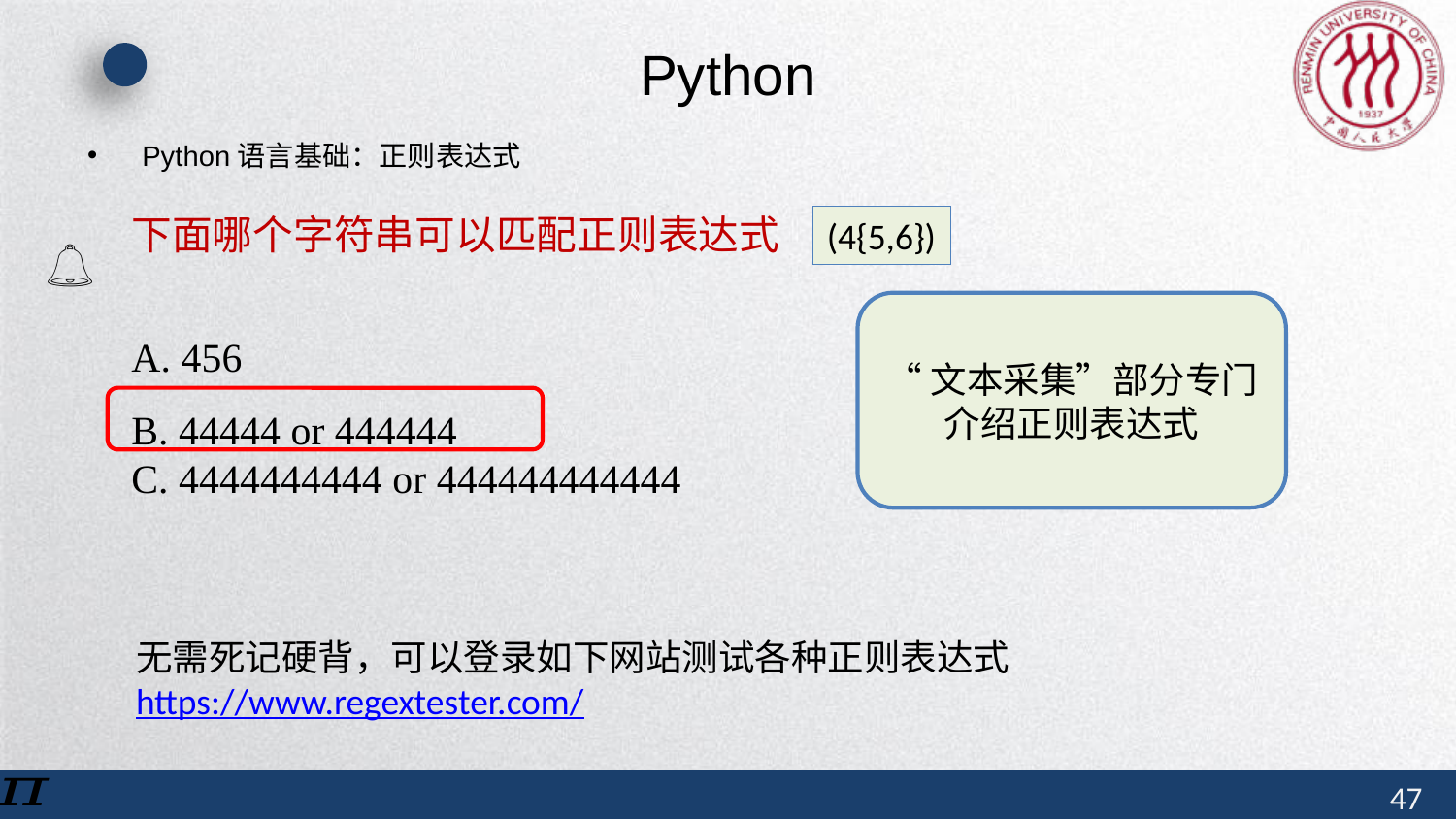

# Python
Python语言基础：正则表达式

下面哪个字符串可以匹配正则表达式

A. 456
B. 44444 or 444444
C. 4444444444 or 444444444444
(4{5,6})
🔔
“文本采集”部分专门介绍正则表达式

无需死记硬背，可以登录如下网站测试各种正则表达式
https://www.regextester.com/